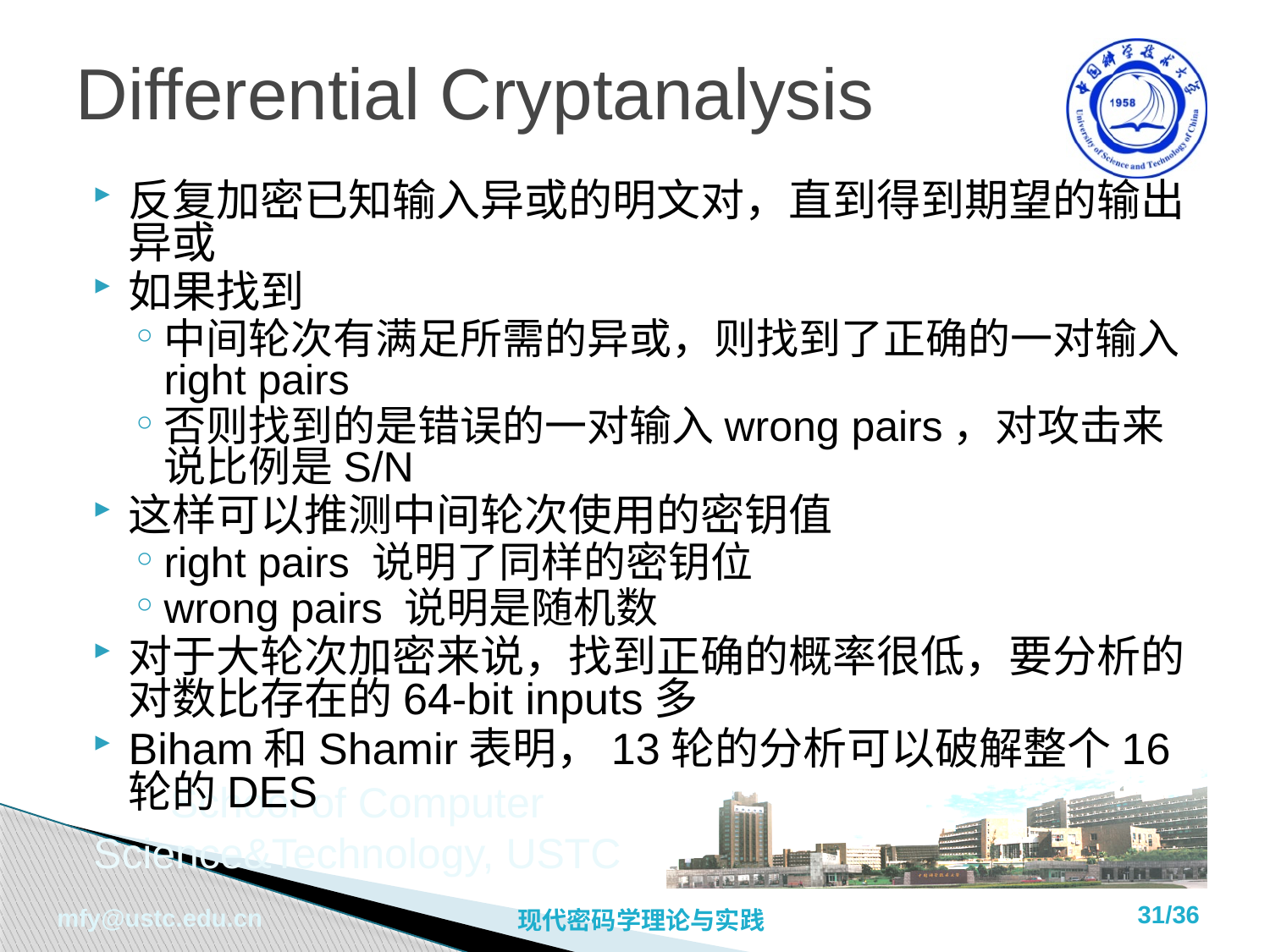

# Differential Cryptanalysis
反复加密已知输入异或的明文对，直到得到期望的输出异或
如果找到
中间轮次有满足所需的异或，则找到了正确的一对输入right pairs
否则找到的是错误的一对输入wrong pairs，对攻击来说比例是S/N
这样可以推测中间轮次使用的密钥值
right pairs 说明了同样的密钥位
wrong pairs 说明是随机数
对于大轮次加密来说，找到正确的概率很低，要分析的对数比存在的64-bit inputs多
Biham和Shamir表明，13轮的分析可以破解整个16轮的DES